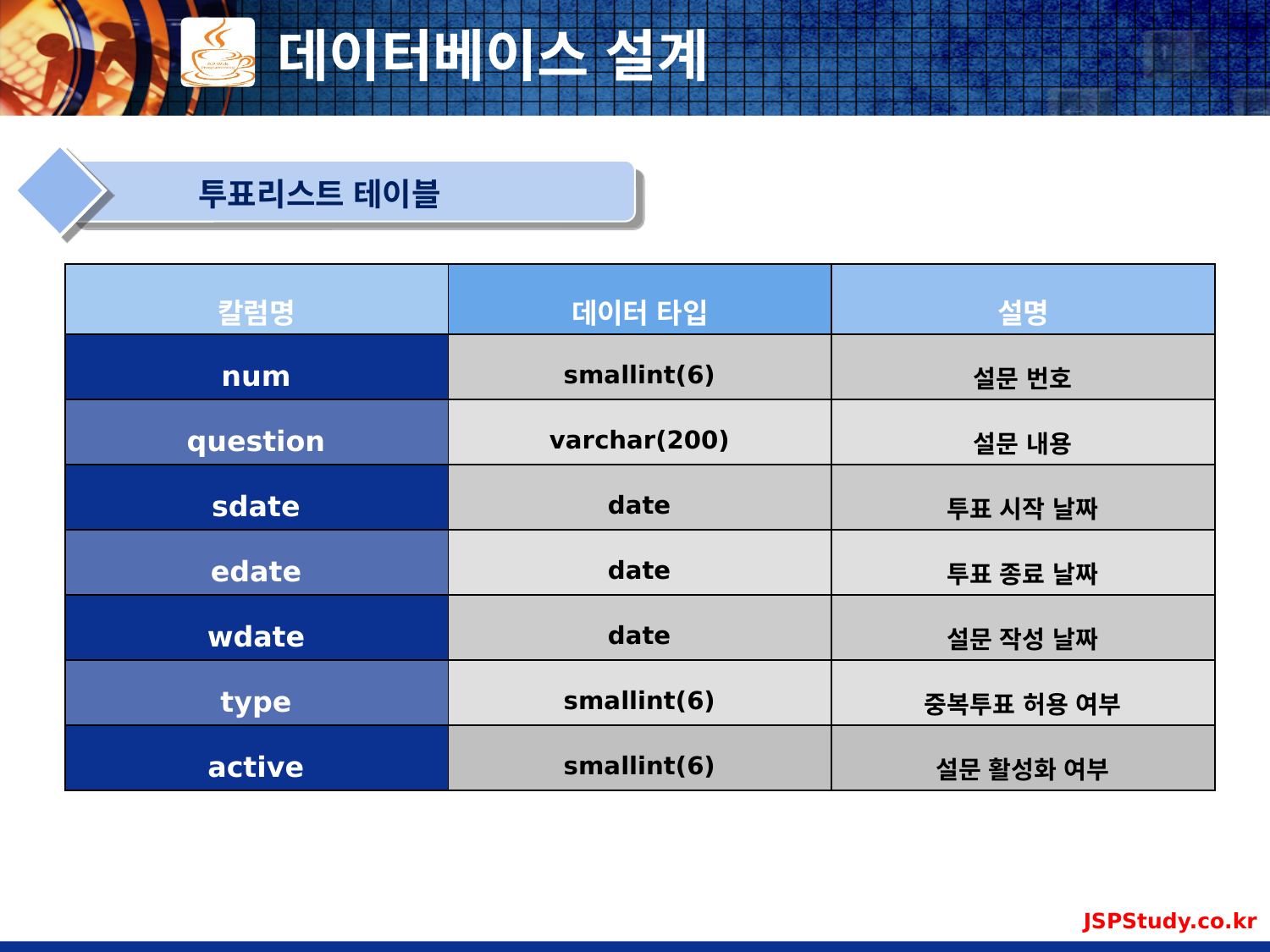

# 데이터베이스 설계

투표리스트 테이블
| 칼럼명 | 데이터 타입 | 설명 |
| --- | --- | --- |
| num | smallint(6) | 설문 번호 |
| question | varchar(200) | 설문 내용 |
| sdate | date | 투표 시작 날짜 |
| edate | date | 투표 종료 날짜 |
| wdate | date | 설문 작성 날짜 |
| type | smallint(6) | 중복투표 허용 여부 |
| active | smallint(6) | 설문 활성화 여부 |
JSPStudy.co.kr